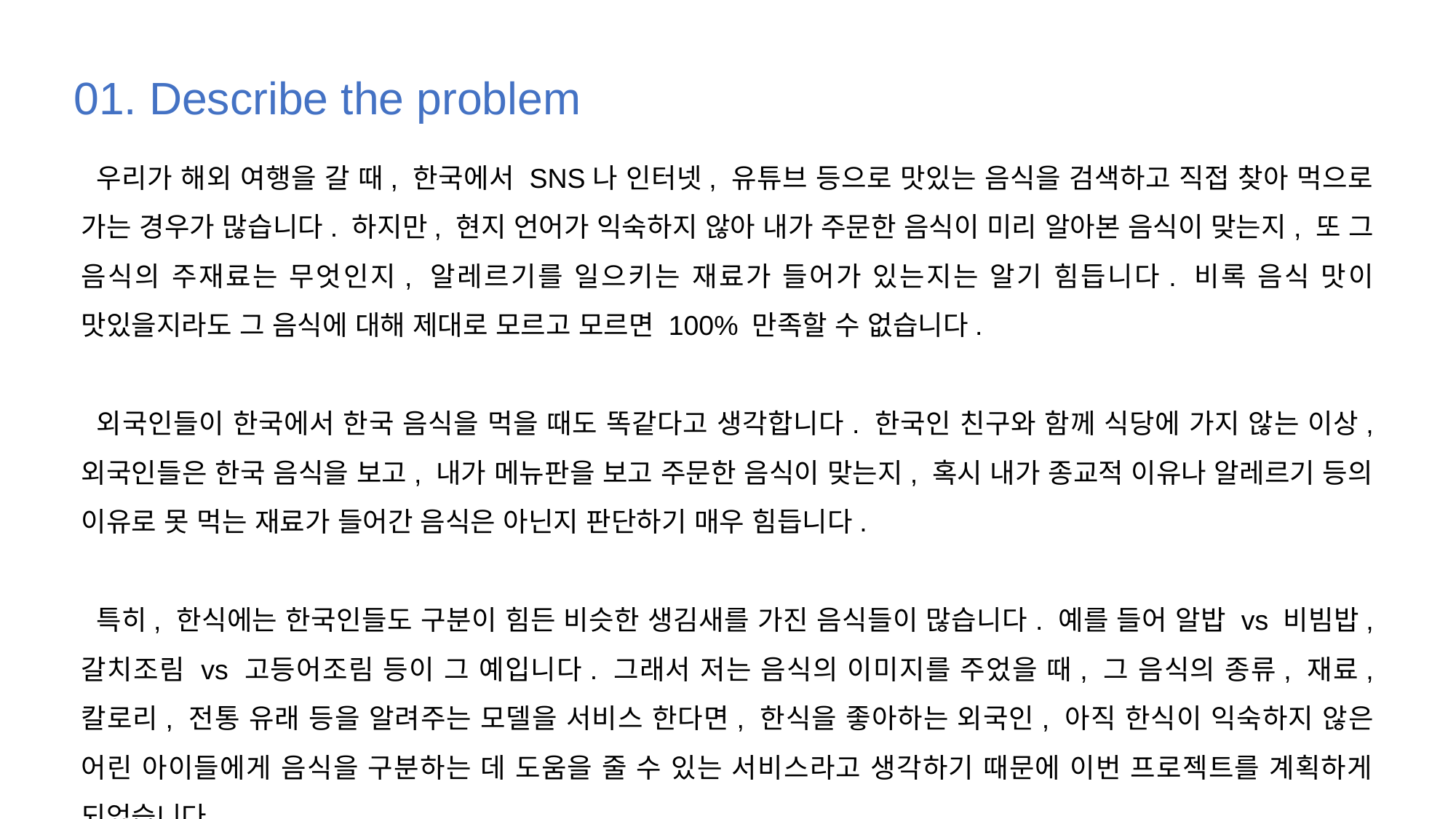

01. Describe the problem
 우리가 해외 여행을 갈 때, 한국에서 SNS나 인터넷, 유튜브 등으로 맛있는 음식을 검색하고 직접 찾아 먹으로 가는 경우가 많습니다. 하지만, 현지 언어가 익숙하지 않아 내가 주문한 음식이 미리 알아본 음식이 맞는지, 또 그 음식의 주재료는 무엇인지, 알레르기를 일으키는 재료가 들어가 있는지는 알기 힘듭니다. 비록 음식 맛이 맛있을지라도 그 음식에 대해 제대로 모르고 모르면 100% 만족할 수 없습니다.

 외국인들이 한국에서 한국 음식을 먹을 때도 똑같다고 생각합니다. 한국인 친구와 함께 식당에 가지 않는 이상, 외국인들은 한국 음식을 보고, 내가 메뉴판을 보고 주문한 음식이 맞는지, 혹시 내가 종교적 이유나 알레르기 등의 이유로 못 먹는 재료가 들어간 음식은 아닌지 판단하기 매우 힘듭니다.

 특히, 한식에는 한국인들도 구분이 힘든 비슷한 생김새를 가진 음식들이 많습니다. 예를 들어 알밥 vs 비빔밥, 갈치조림 vs 고등어조림 등이 그 예입니다. 그래서 저는 음식의 이미지를 주었을 때, 그 음식의 종류, 재료, 칼로리, 전통 유래 등을 알려주는 모델을 서비스 한다면, 한식을 좋아하는 외국인, 아직 한식이 익숙하지 않은 어린 아이들에게 음식을 구분하는 데 도움을 줄 수 있는 서비스라고 생각하기 때문에 이번 프로젝트를 계획하게 되었습니다.